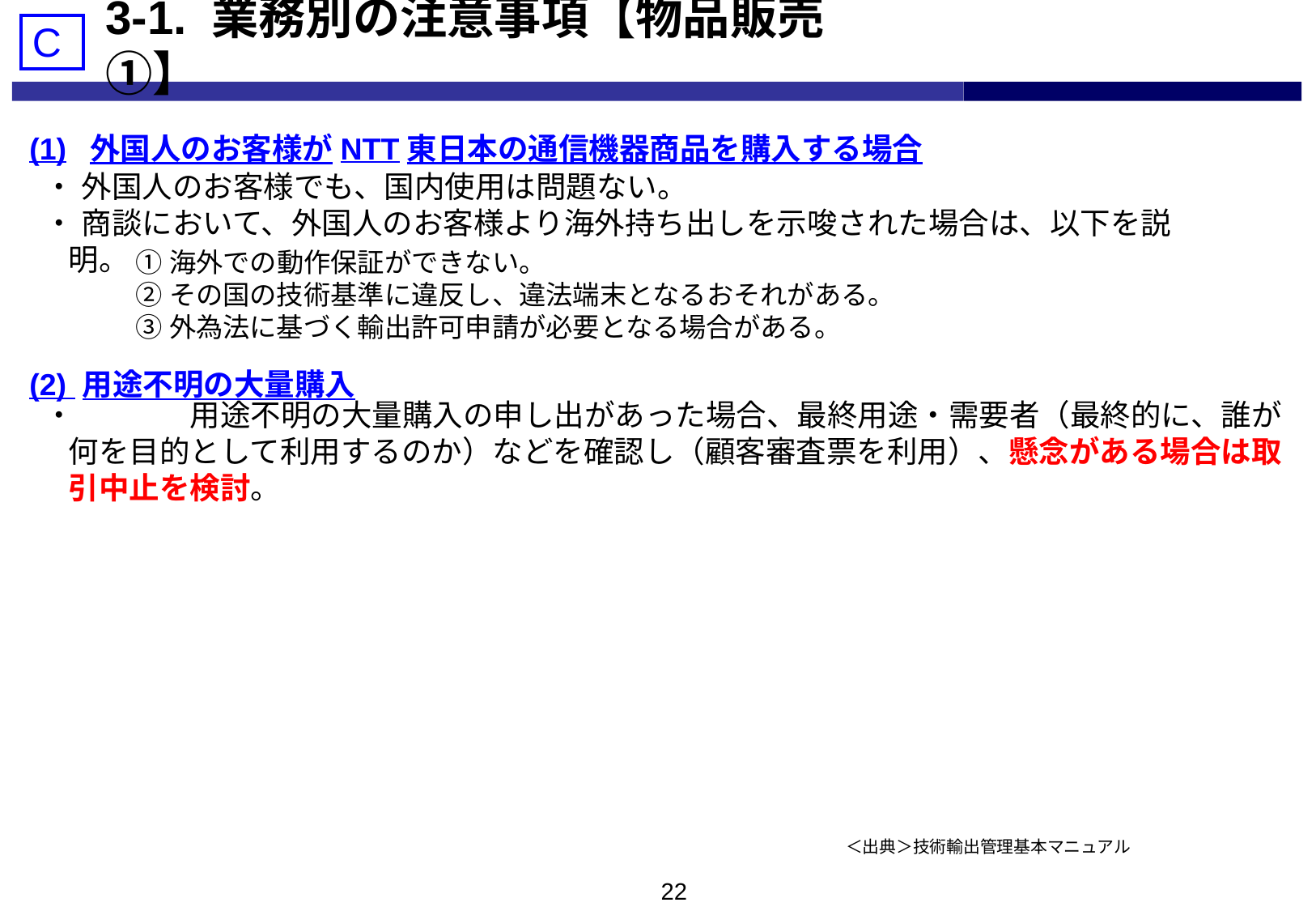

3-1. 業務別の注意事項【物品販売①】

(1)	外国人のお客様がNTT東日本の通信機器商品を購入する場合
・ 外国人のお客様でも、国内使用は問題ない。
・ 商談において、外国人のお客様より海外持ち出しを示唆された場合は、以下を説明。
①海外での動作保証ができない。
②その国の技術基準に違反し、違法端末となるおそれがある。
③外為法に基づく輸出許可申請が必要となる場合がある。
(2) 用途不明の大量購入
・	用途不明の大量購入の申し出があった場合、最終用途・需要者（最終的に、誰が何を目的として利用するのか）などを確認し（顧客審査票を利用）、懸念がある場合は取引中止を検討。
＜出典＞技術輸出管理基本マニュアル
22